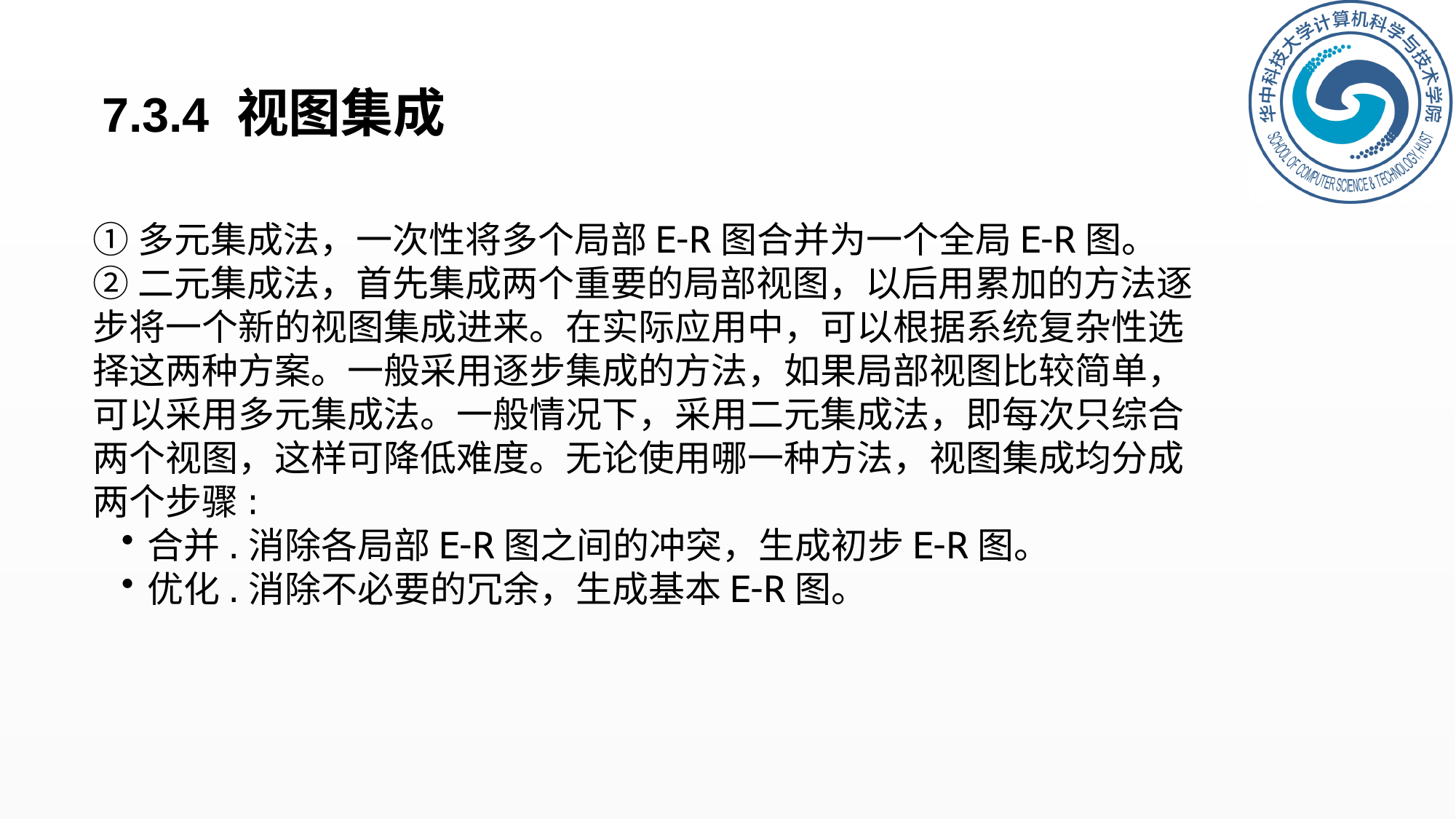

# 7.3.4 视图集成
①多元集成法，一次性将多个局部E-R图合并为一个全局E-R图。
②二元集成法，首先集成两个重要的局部视图，以后用累加的方法逐步将一个新的视图集成进来。在实际应用中，可以根据系统复杂性选择这两种方案。一般采用逐步集成的方法，如果局部视图比较简单，可以采用多元集成法。一般情况下，采用二元集成法，即每次只综合两个视图，这样可降低难度。无论使用哪一种方法，视图集成均分成两个步骤:
合并.消除各局部E-R图之间的冲突，生成初步E-R图。
优化.消除不必要的冗余，生成基本E-R图。